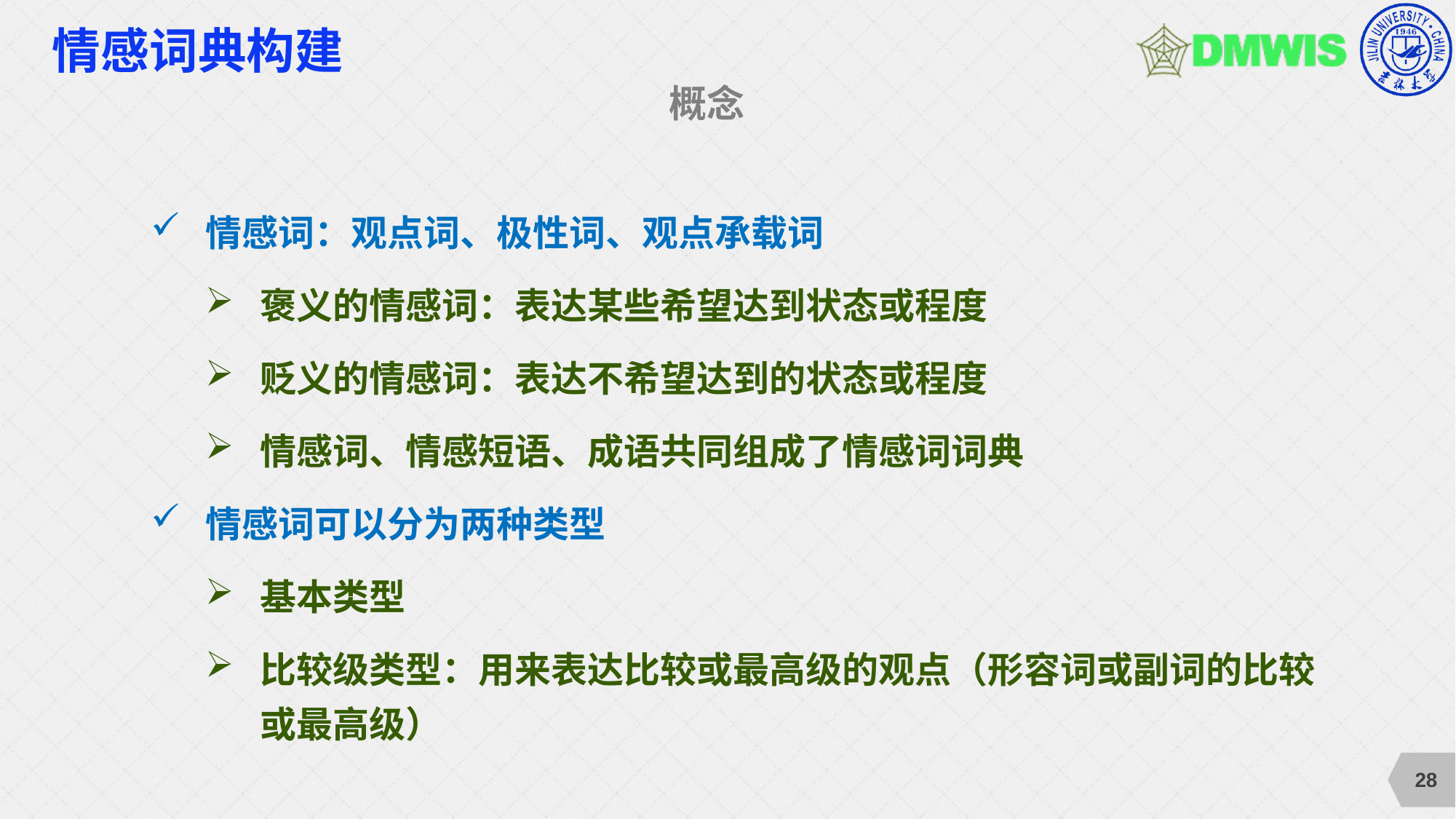

# 情感词典构建
概念
情感词：观点词、极性词、观点承载词
褒义的情感词：表达某些希望达到状态或程度
贬义的情感词：表达不希望达到的状态或程度
情感词、情感短语、成语共同组成了情感词词典
情感词可以分为两种类型
基本类型
比较级类型：用来表达比较或最高级的观点（形容词或副词的比较或最高级）

28